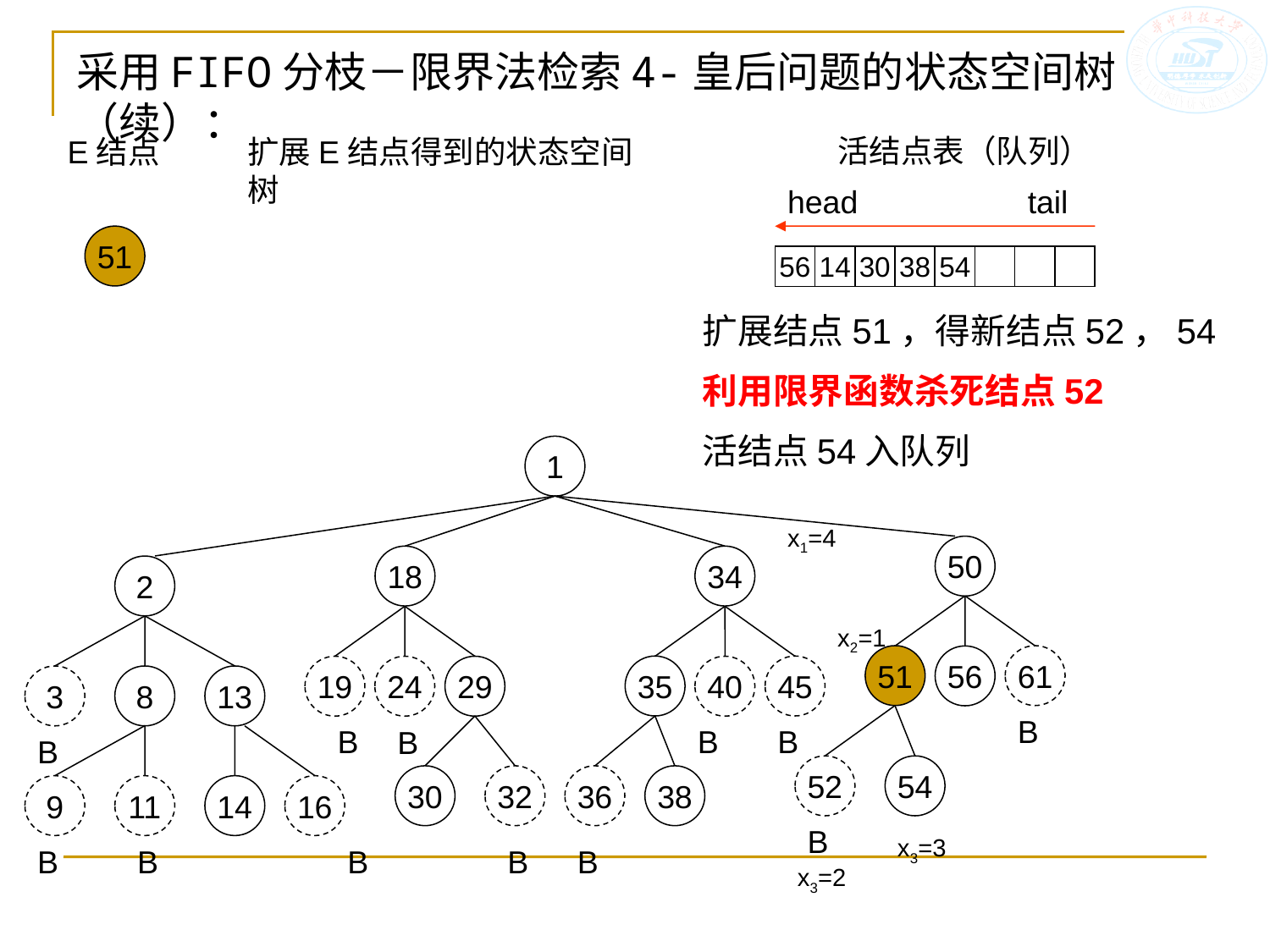

# 采用FIFO分枝－限界法检索4-皇后问题的状态空间树（续）：
活结点表（队列）
E结点
扩展E结点得到的状态空间树
head
tail
51

56
14
30
38
54

扩展结点51，得新结点52，54
利用限界函数杀死结点52
活结点54入队列
1

x1=4
50
18
34
2

x2=1
51
61
56
35
45
19
24
29
40
3
8
13

B
B

B
B
B

B

52
54
30
32
36
38
9
11
14
16
B
x3=3
B
B
B
B
B
x3=2